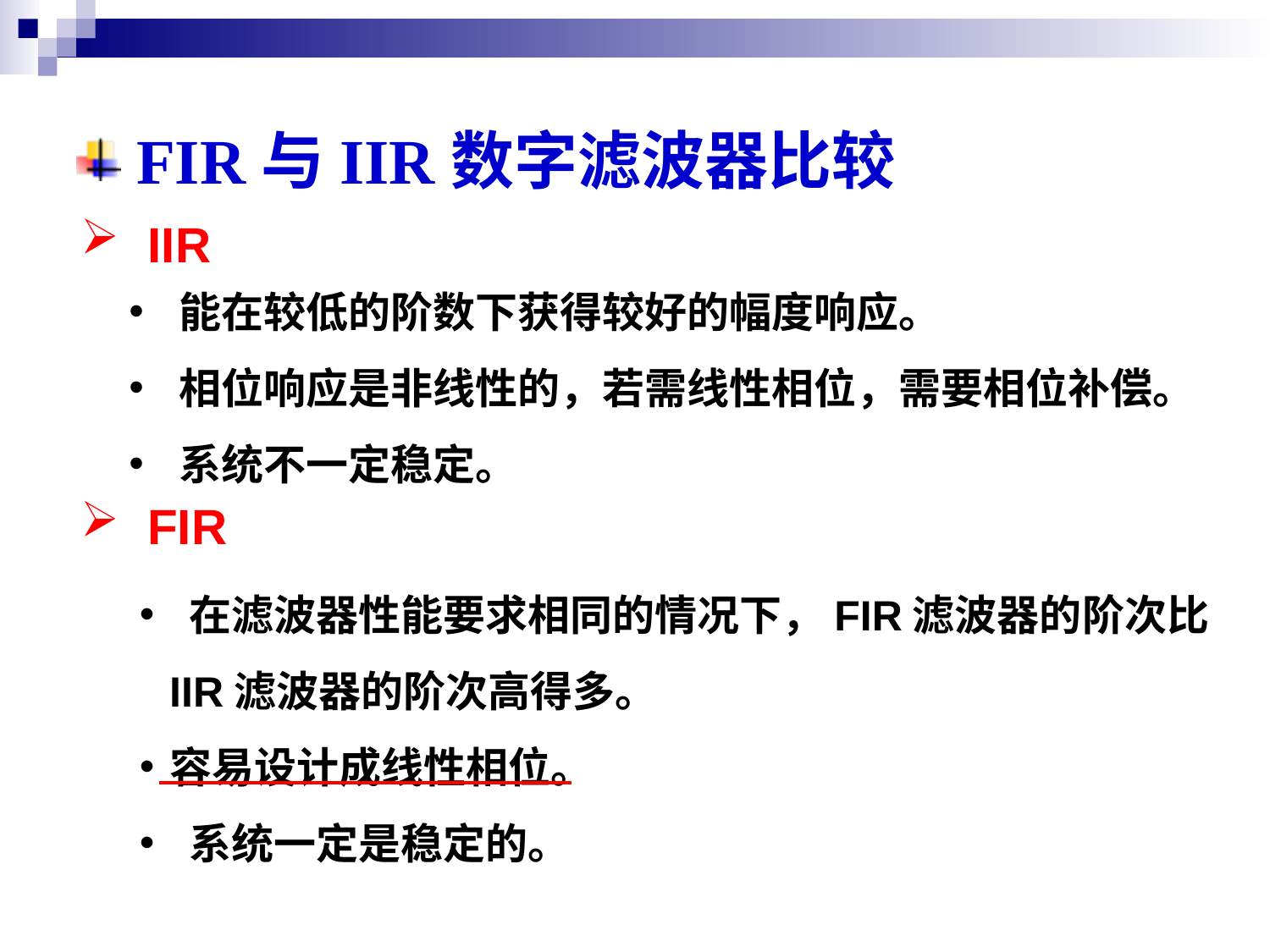

# FIR与IIR数字滤波器比较
  IIR
 能在较低的阶数下获得较好的幅度响应。
 相位响应是非线性的，若需线性相位，需要相位补偿。
 系统不一定稳定。
  FIR
 在滤波器性能要求相同的情况下，FIR滤波器的阶次比IIR滤波器的阶次高得多。
容易设计成线性相位。
 系统一定是稳定的。